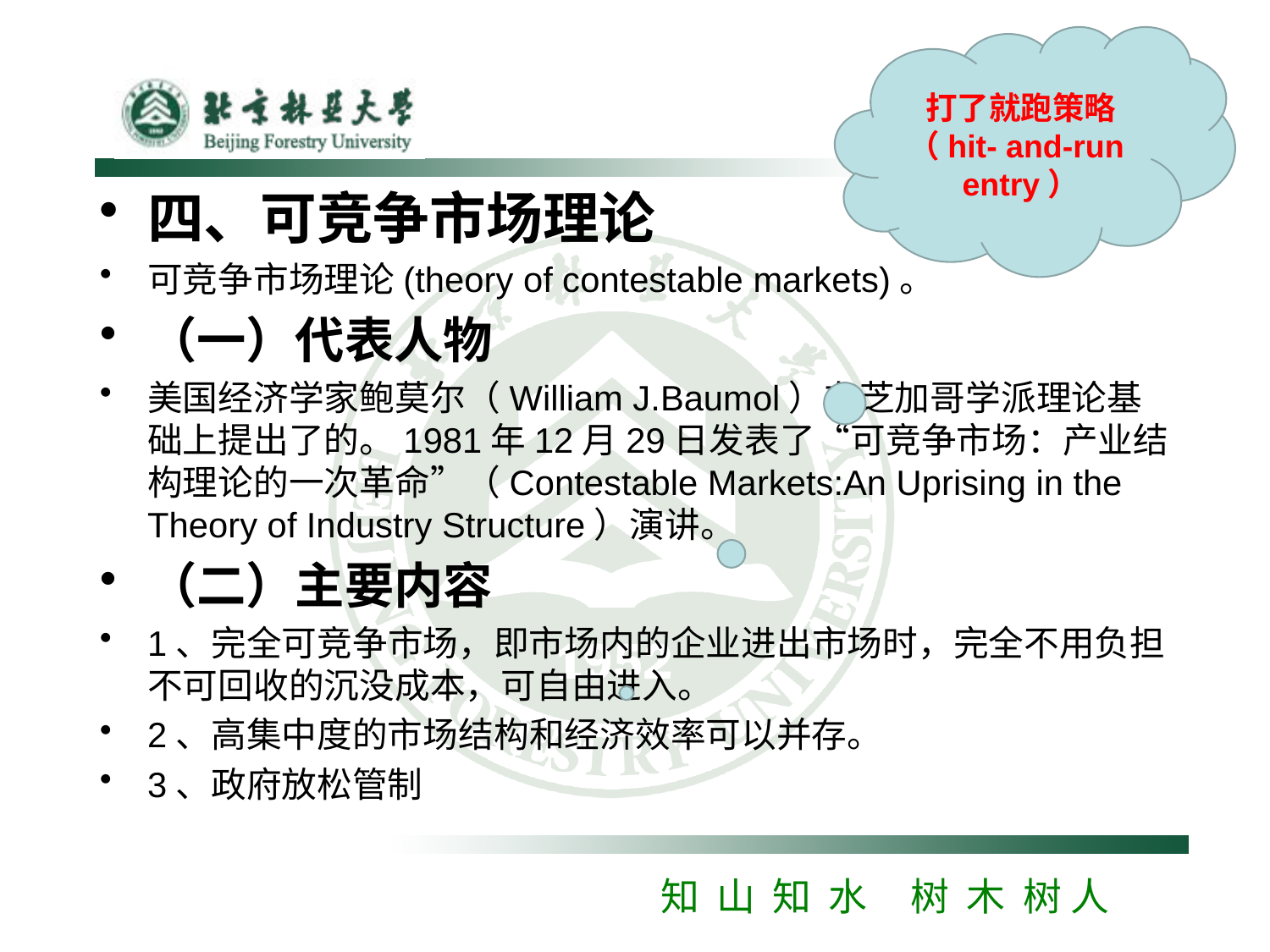

打了就跑策略
（hit- and-run  entry）
#
四、可竞争市场理论
可竞争市场理论(theory of contestable markets)。
（一）代表人物
美国经济学家鲍莫尔（William J.Baumol）在芝加哥学派理论基础上提出了的。1981年12月29日发表了“可竞争市场：产业结构理论的一次革命”（Contestable Markets:An Uprising in the Theory of Industry Structure）演讲。
（二）主要内容
1、完全可竞争市场，即市场内的企业进出市场时，完全不用负担不可回收的沉没成本，可自由进入。
2、高集中度的市场结构和经济效率可以并存。
3、政府放松管制